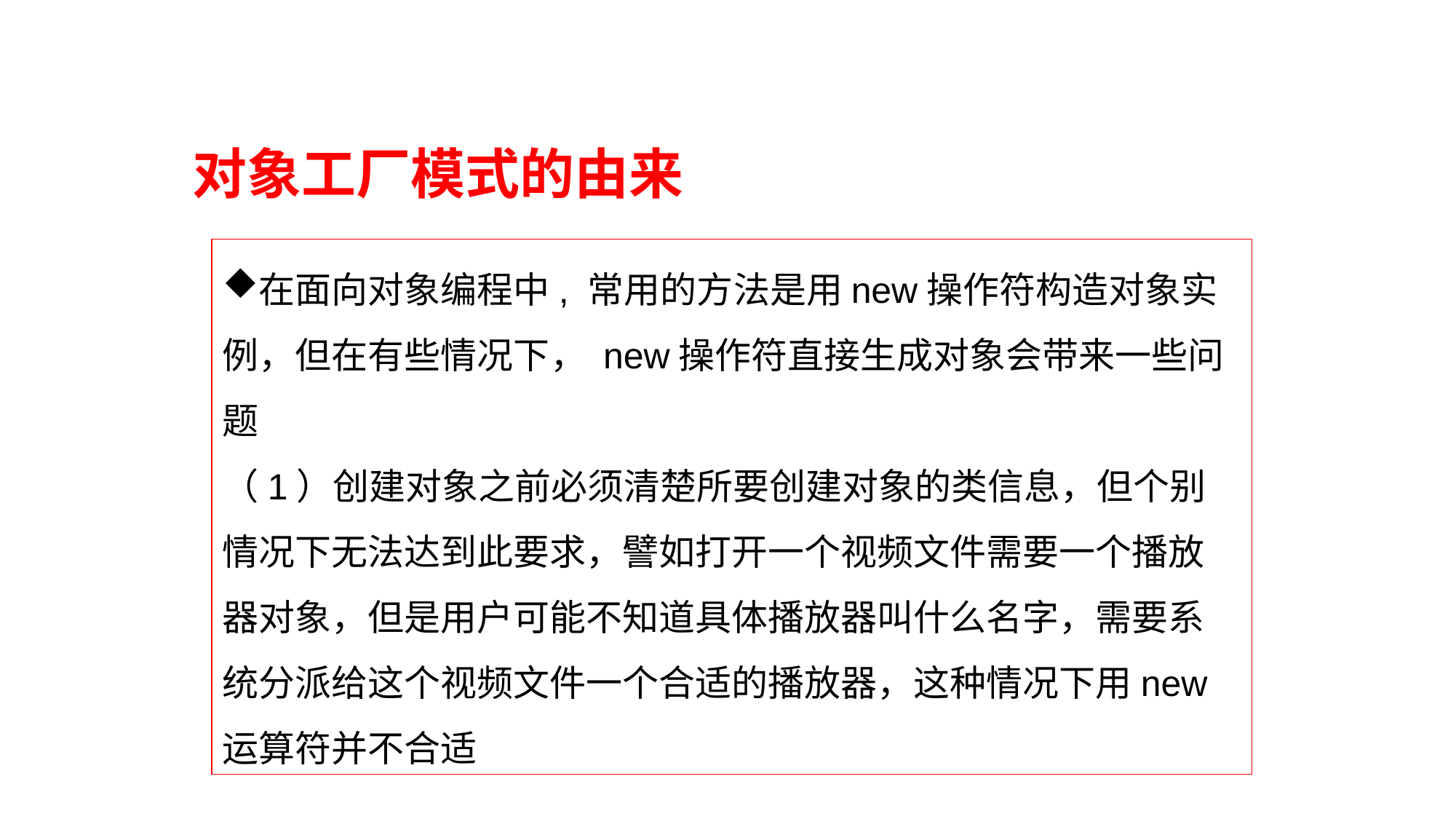

对象工厂模式的由来
在面向对象编程中, 常用的方法是用new操作符构造对象实例，但在有些情况下， new操作符直接生成对象会带来一些问题
（1）创建对象之前必须清楚所要创建对象的类信息，但个别情况下无法达到此要求，譬如打开一个视频文件需要一个播放器对象，但是用户可能不知道具体播放器叫什么名字，需要系统分派给这个视频文件一个合适的播放器，这种情况下用new运算符并不合适
12